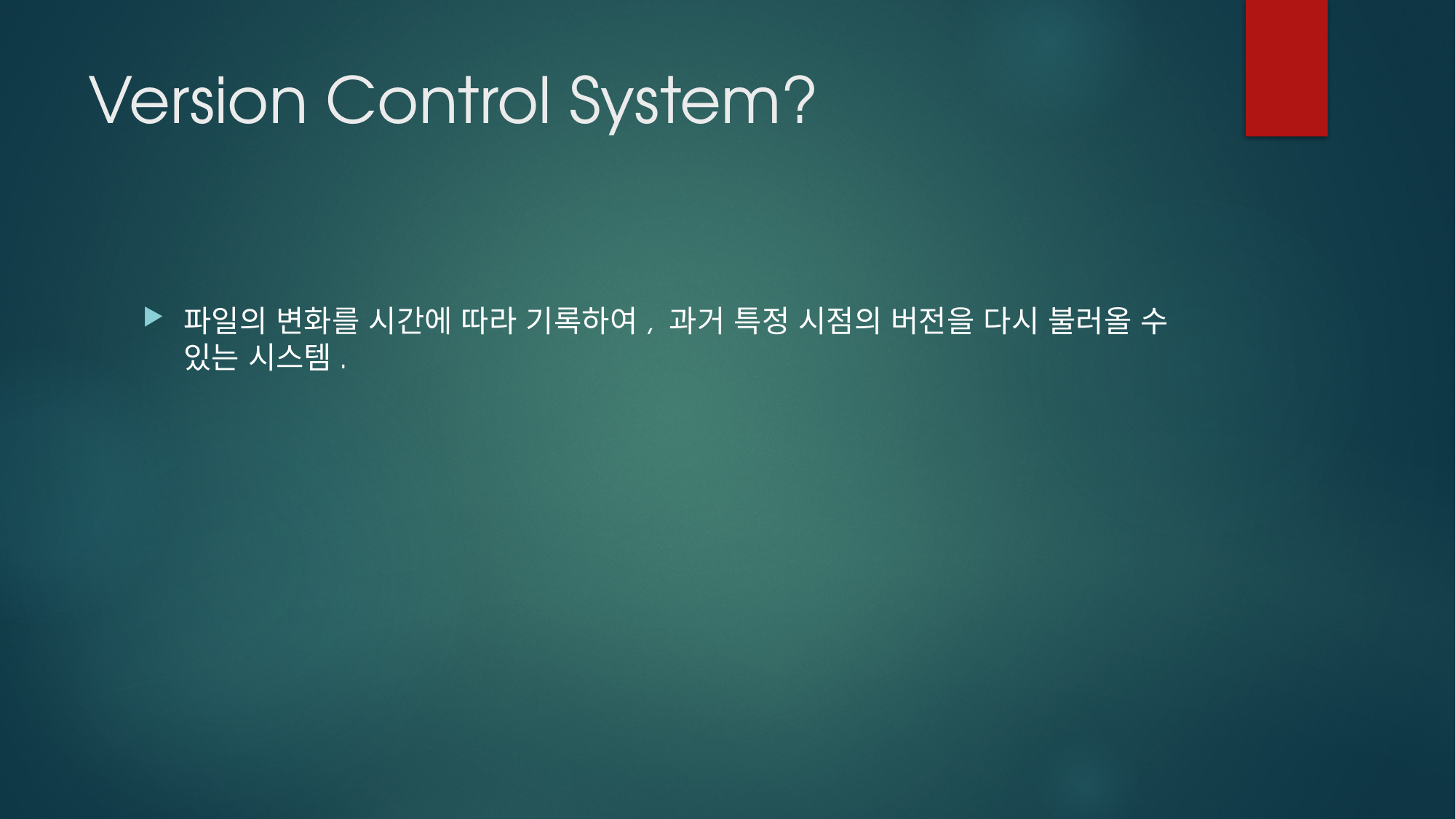

# Version Control System?

파일의 변화를 시간에 따라 기록하여, 과거 특정 시점의 버전을 다시 불러올 수 있는 시스템.